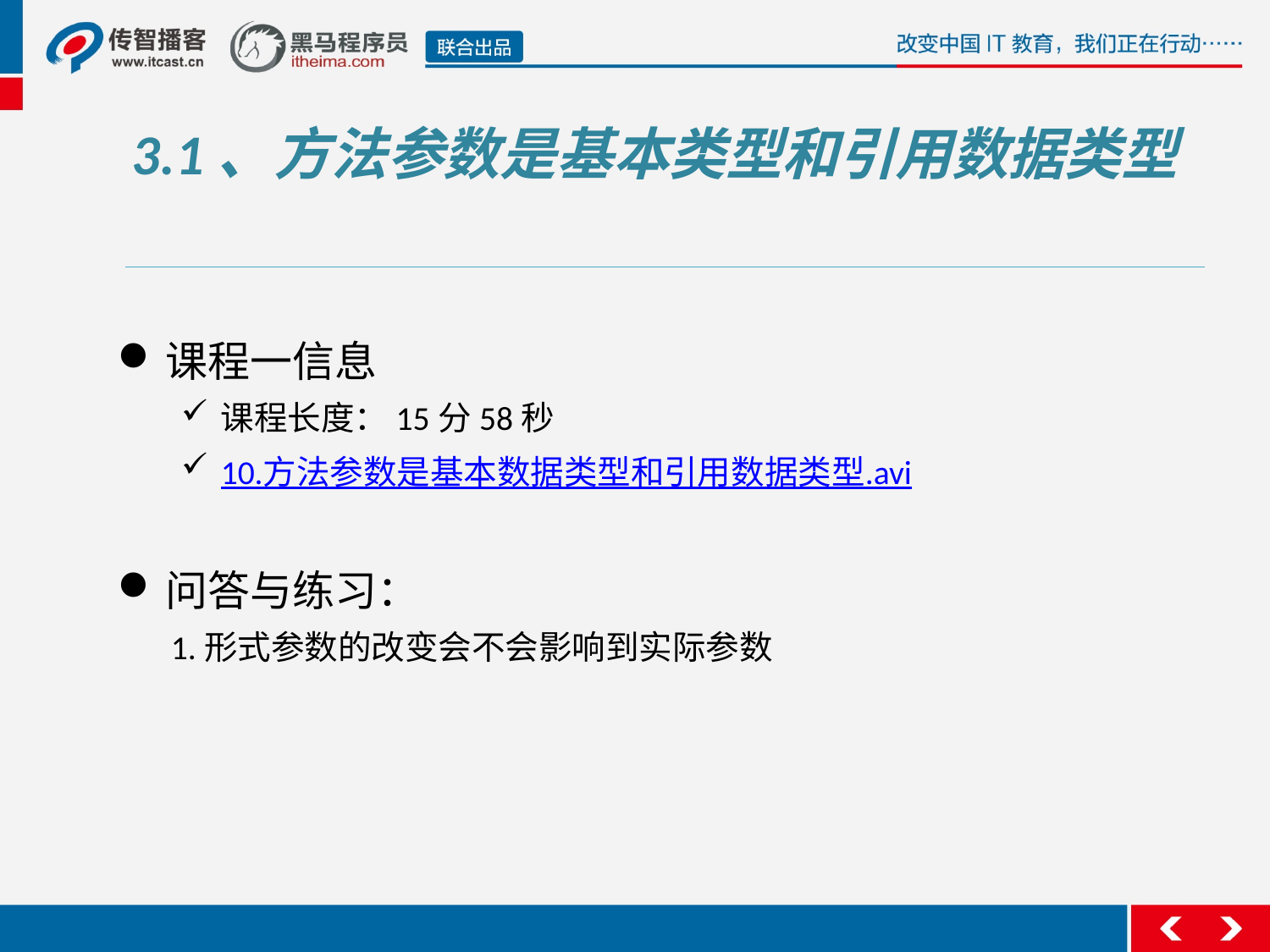

3.1、方法参数是基本类型和引用数据类型

课程一信息
课程长度：15分58秒
10.方法参数是基本数据类型和引用数据类型.avi

问答与练习：
       1.形式参数的改变会不会影响到实际参数